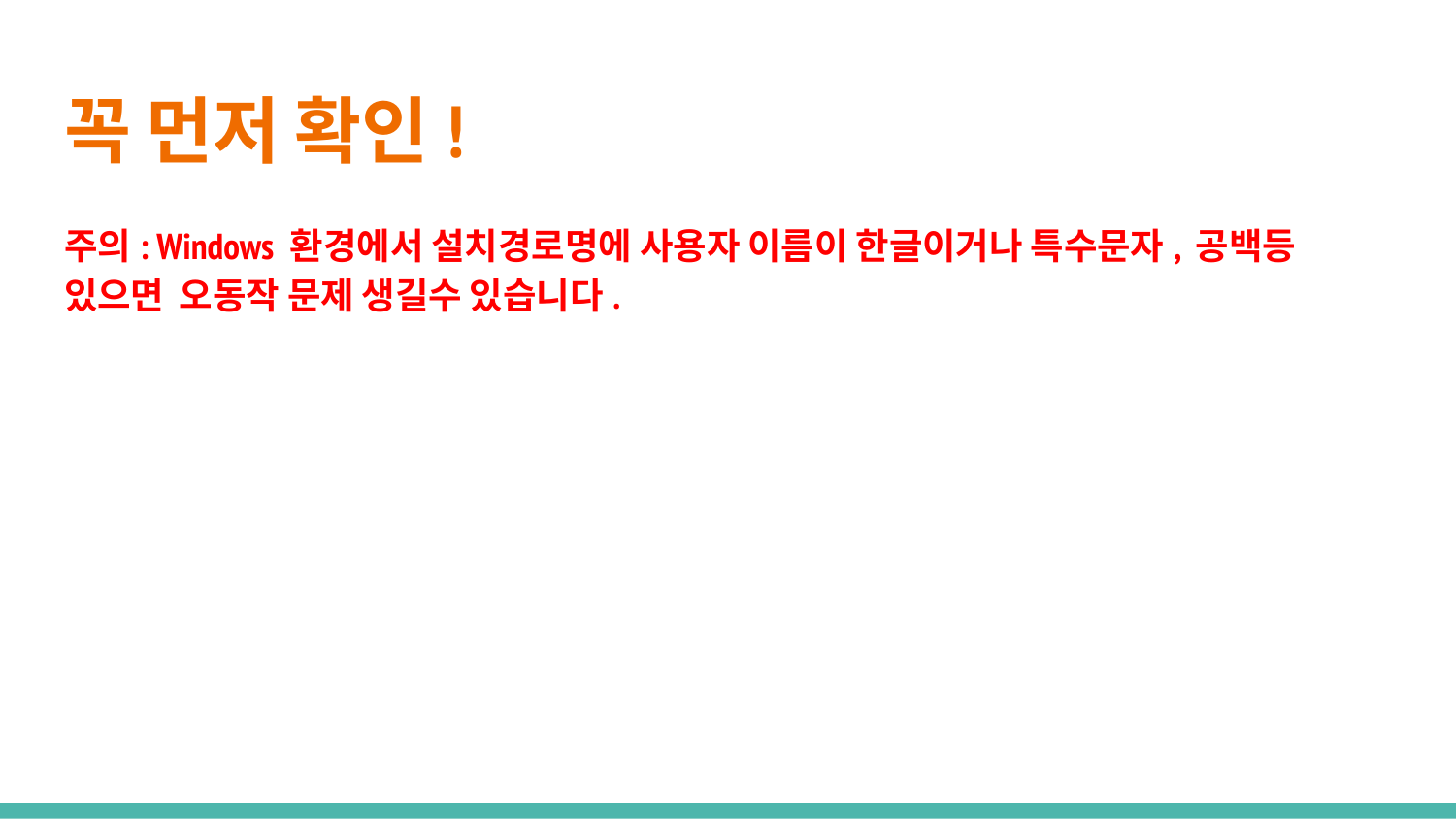

# 꼭 먼저 확인!
주의: Windows 환경에서 설치경로명에 사용자 이름이 한글이거나 특수문자, 공백등 있으면  오동작 문제 생길수 있습니다.